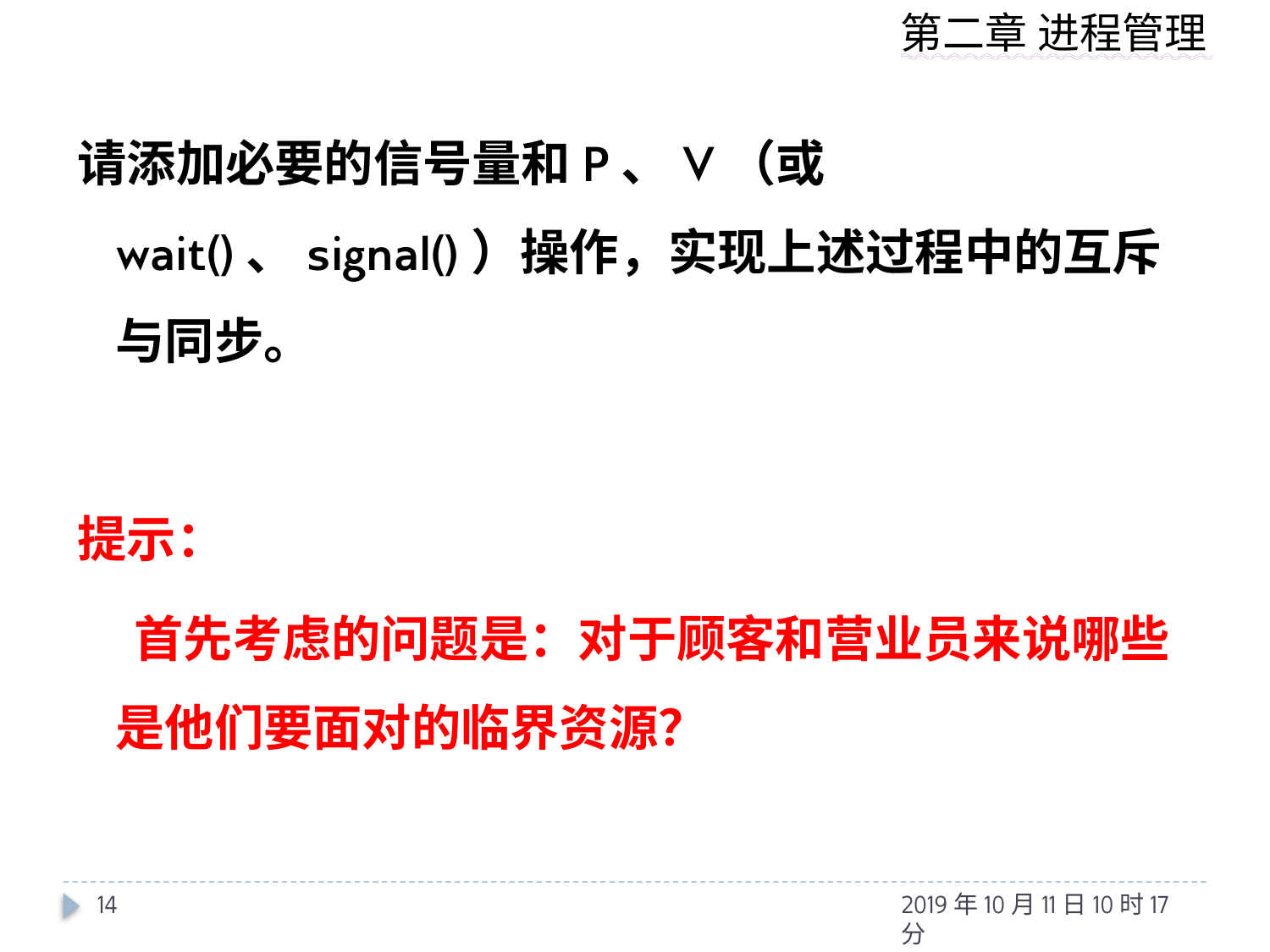

请添加必要的信号量和P、V（或wait()、signal()）操作，实现上述过程中的互斥与同步。

提示：
    首先考虑的问题是：对于顾客和营业员来说哪些是他们要面对的临界资源？

14
2019年10月11日10时17分